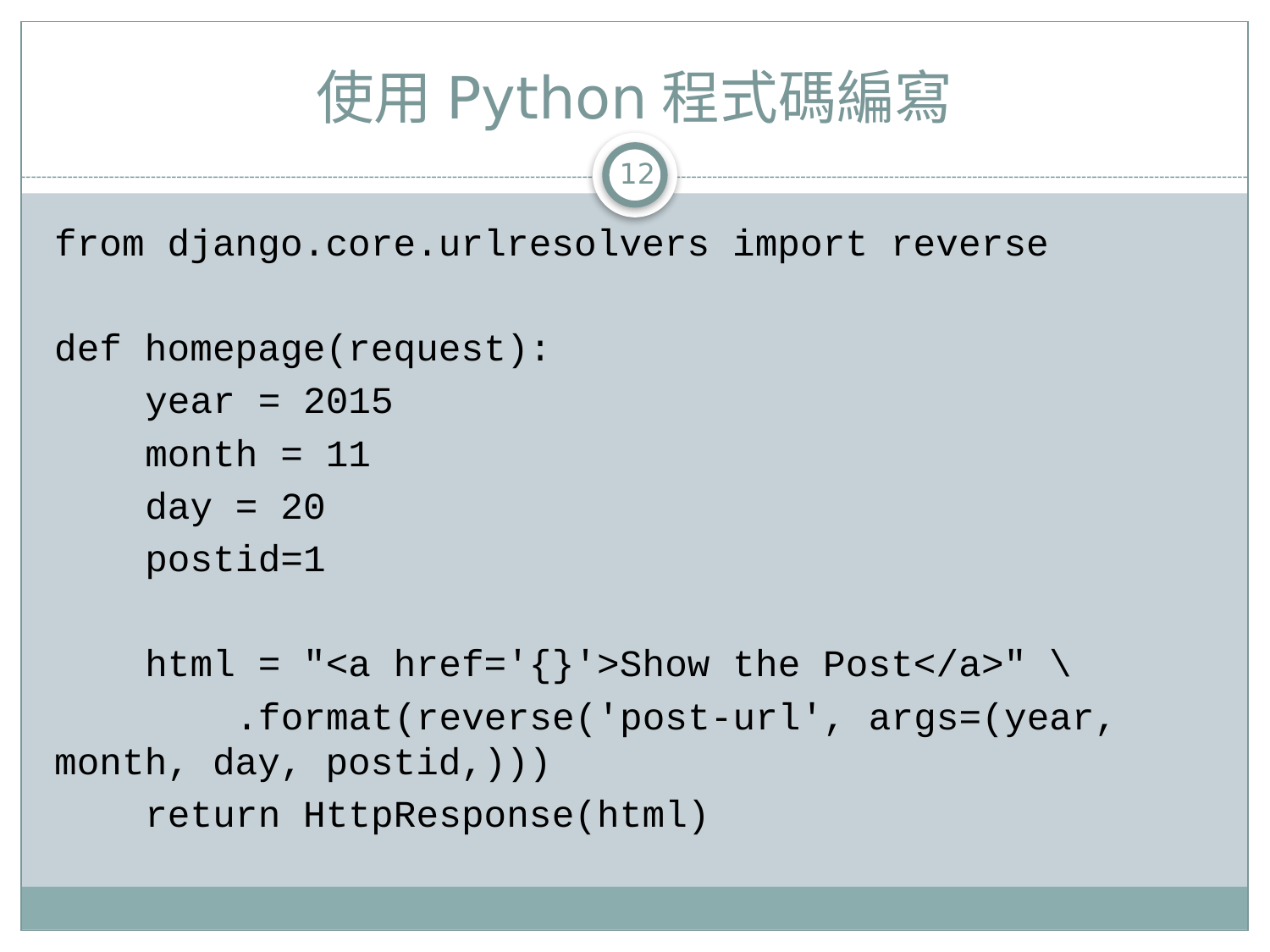

# 使用Python程式碼編寫
12
from django.core.urlresolvers import reverse

def homepage(request):
    year = 2015
    month = 11
    day = 20
    postid=1

    html = "<a href='{}'>Show the Post</a>" \
        .format(reverse('post-url', args=(year, month, day, postid,)))
    return HttpResponse(html)